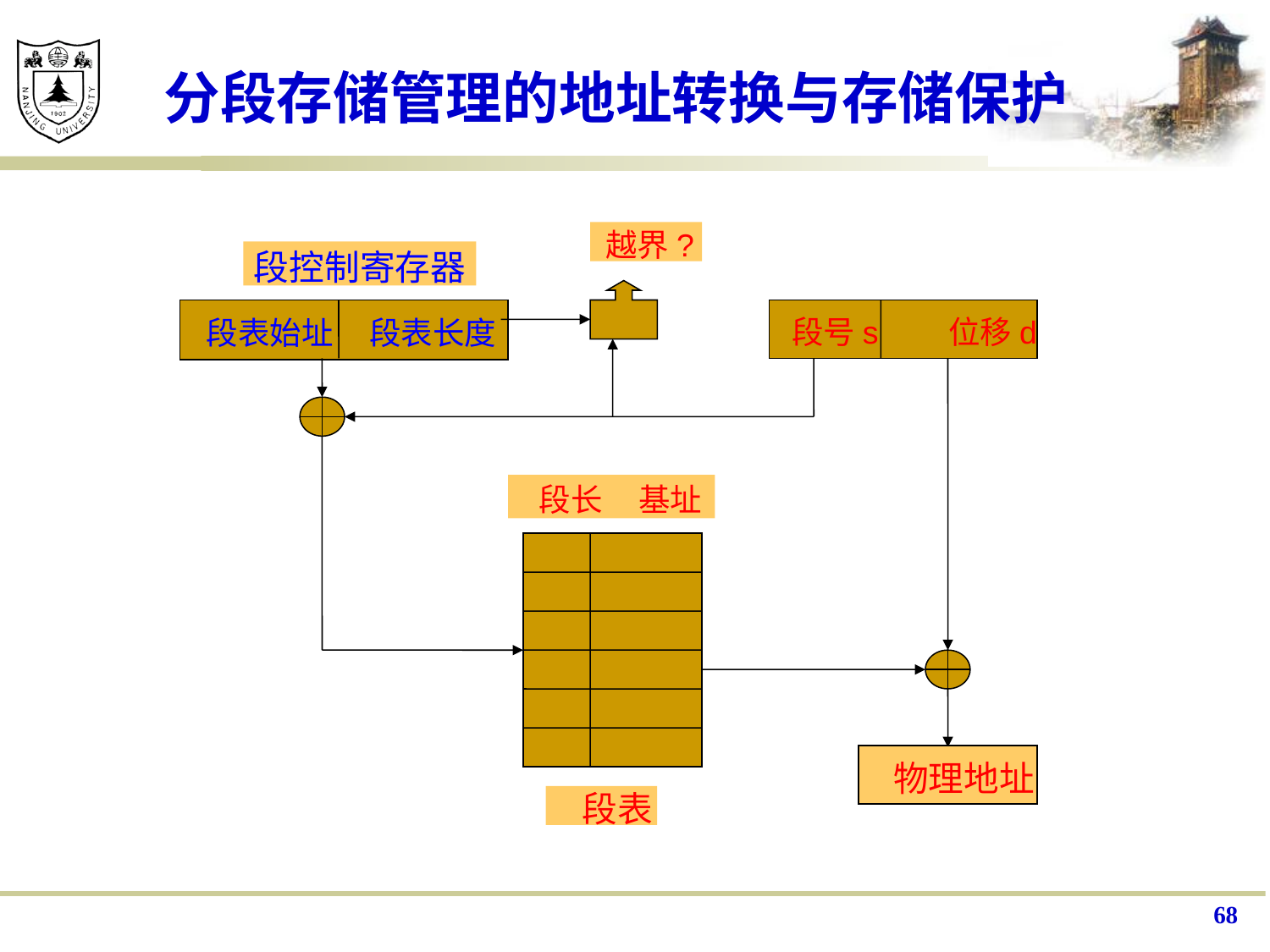

# 分段存储管理的地址转换与存储保护

越界?
段控制寄存器

  段表始址     段表长度

段号s       位移d

   段长     基址

  物理地址
  段表
68